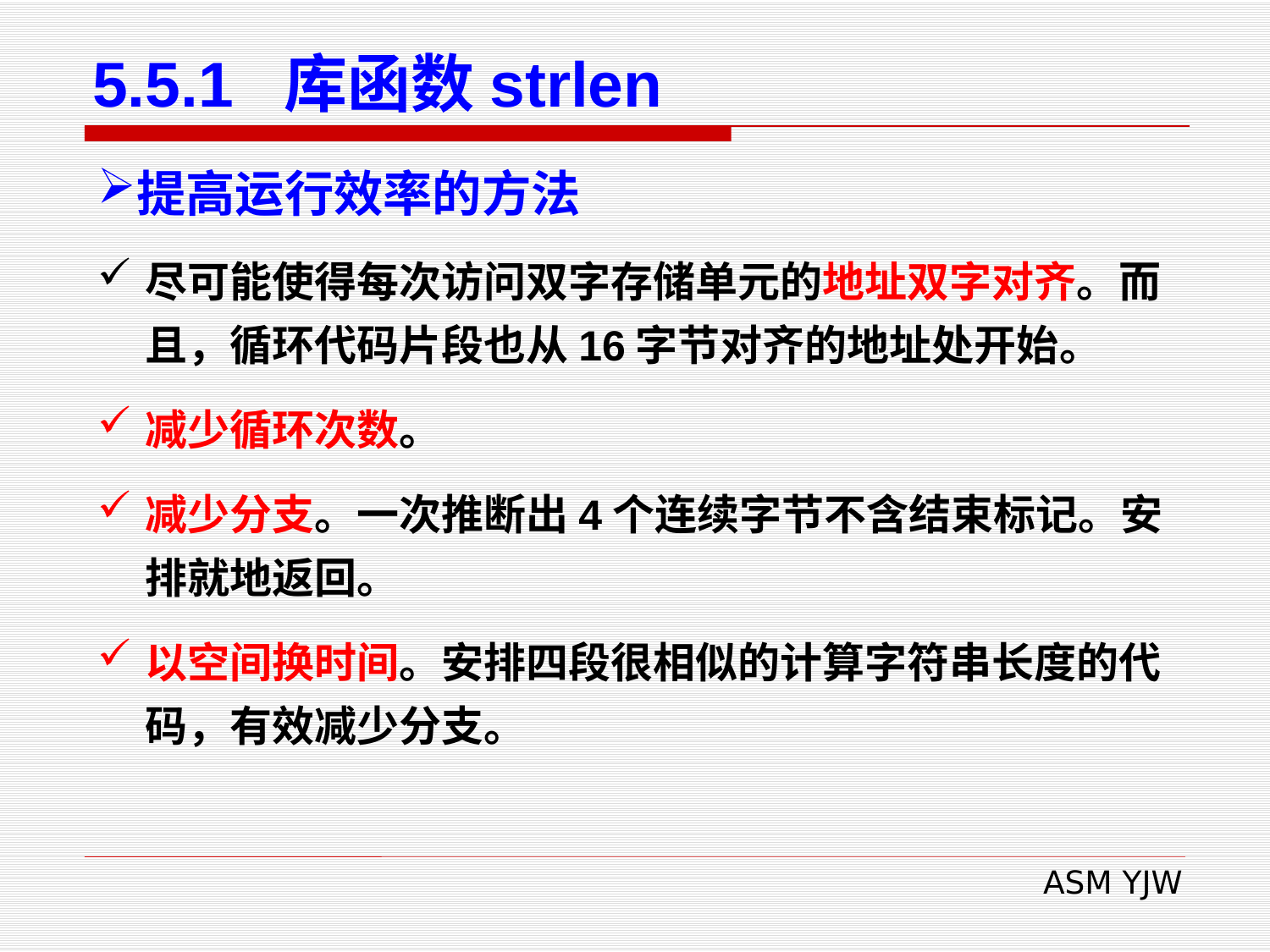

# 5.5.1  库函数strlen
提高运行效率的方法
尽可能使得每次访问双字存储单元的地址双字对齐。而且，循环代码片段也从16字节对齐的地址处开始。
减少循环次数。
减少分支。一次推断出4个连续字节不含结束标记。安排就地返回。
以空间换时间。安排四段很相似的计算字符串长度的代码，有效减少分支。